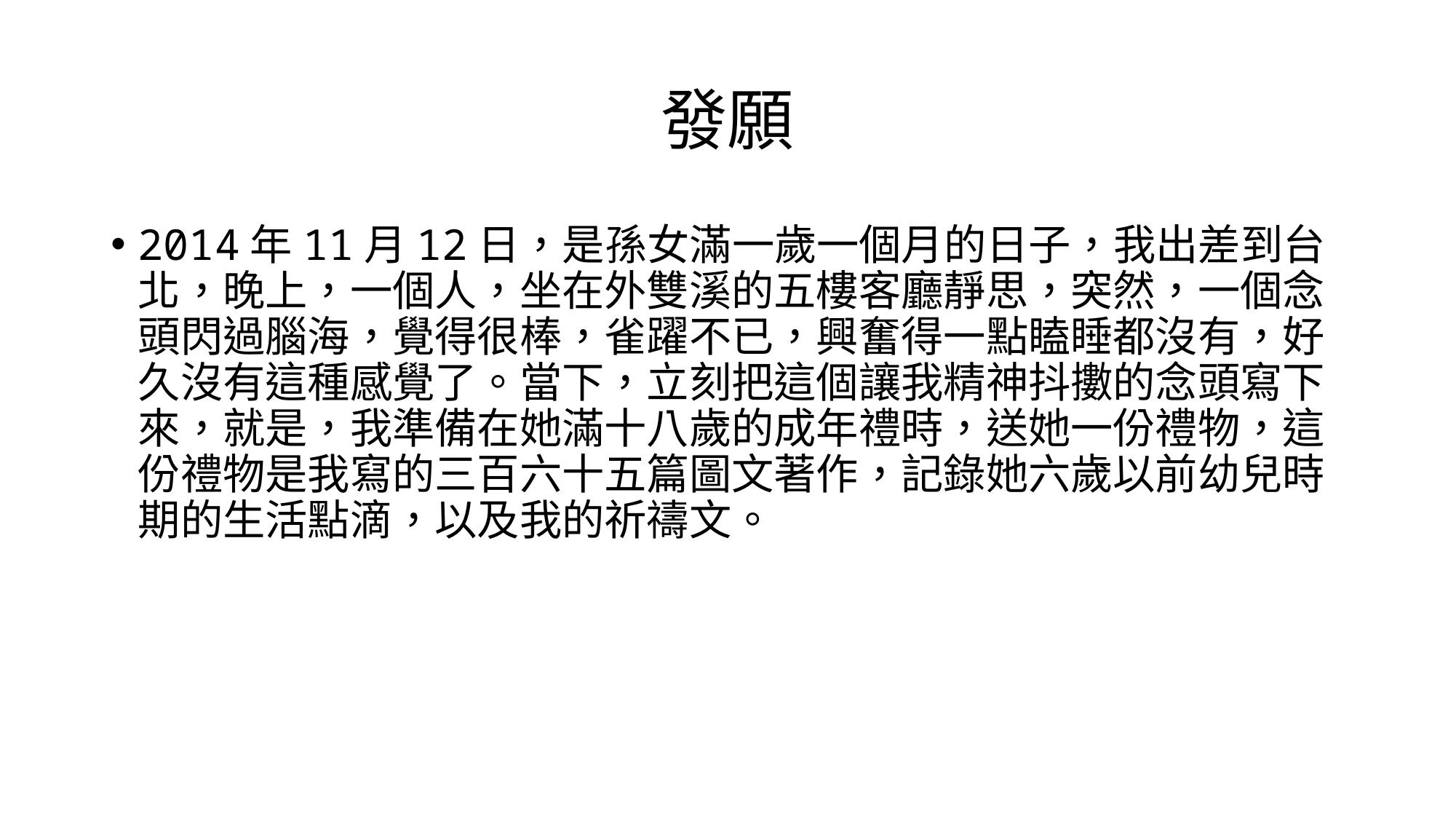

# 發願
2014年11月12日，是孫女滿一歲一個月的日子，我出差到台北，晚上，一個人，坐在外雙溪的五樓客廳靜思，突然，一個念頭閃過腦海，覺得很棒，雀躍不已，興奮得一點瞌睡都沒有，好久沒有這種感覺了。當下，立刻把這個讓我精神抖擻的念頭寫下來，就是，我準備在她滿十八歲的成年禮時，送她一份禮物，這份禮物是我寫的三百六十五篇圖文著作，記錄她六歲以前幼兒時期的生活點滴，以及我的祈禱文。